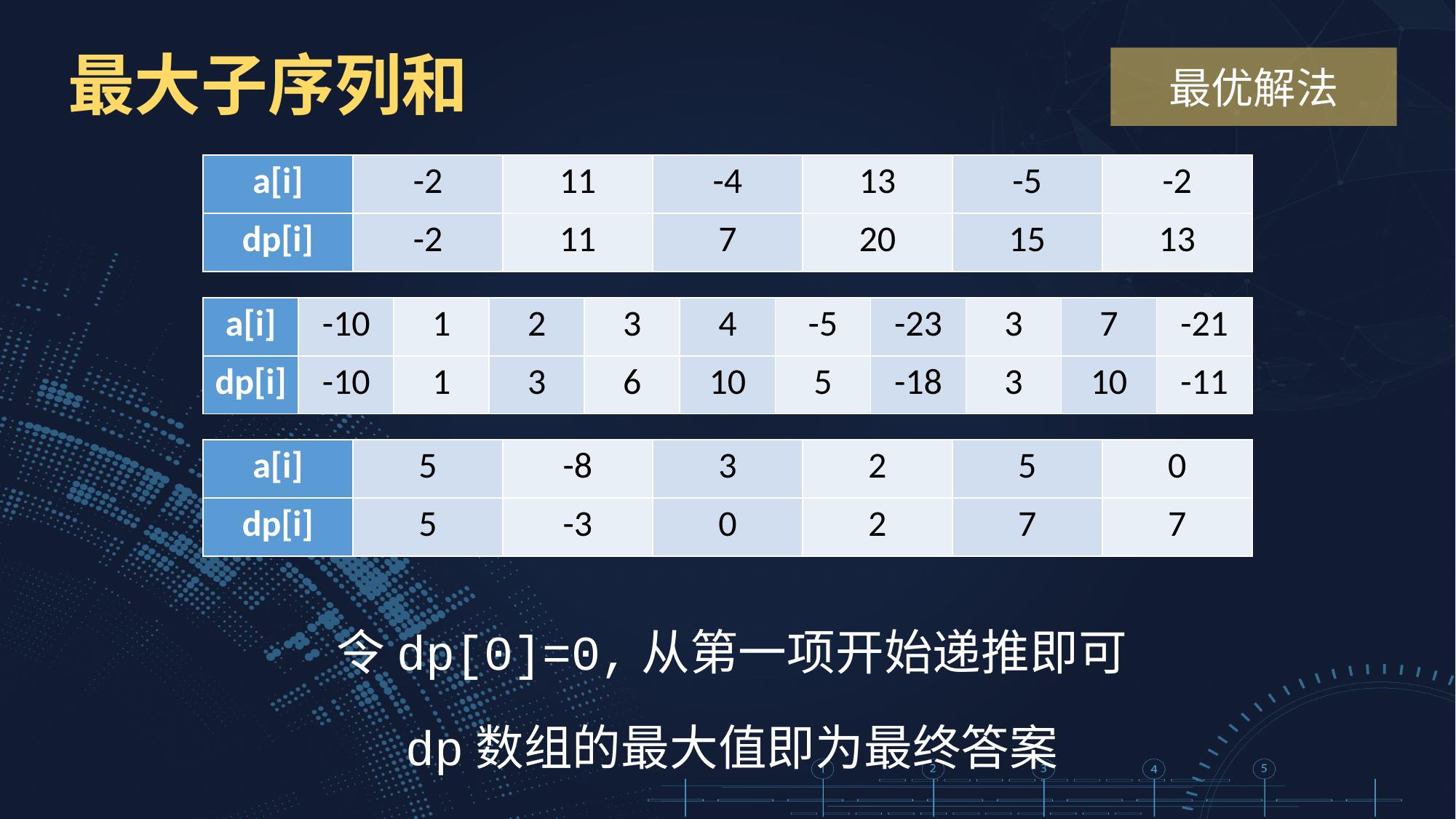

最大子序列和
最优解法
| a[i] | -2 | 11 | -4 | 13 | -5 | -2 |
| --- | --- | --- | --- | --- | --- | --- |
| dp[i] | -2 | 11 | 7 | 20 | 15 | 13 |
| a[i] | -10 | 1 | 2 | 3 | 4 | -5 | -23 | 3 | 7 | -21 |
| --- | --- | --- | --- | --- | --- | --- | --- | --- | --- | --- |
| dp[i] | -10 | 1 | 3 | 6 | 10 | 5 | -18 | 3 | 10 | -11 |
| a[i] | 5 | -8 | 3 | 2 | 5 | 0 |
| --- | --- | --- | --- | --- | --- | --- |
| dp[i] | 5 | -3 | 0 | 2 | 7 | 7 |
令dp[0]=0,从第一项开始递推即可
dp数组的最大值即为最终答案